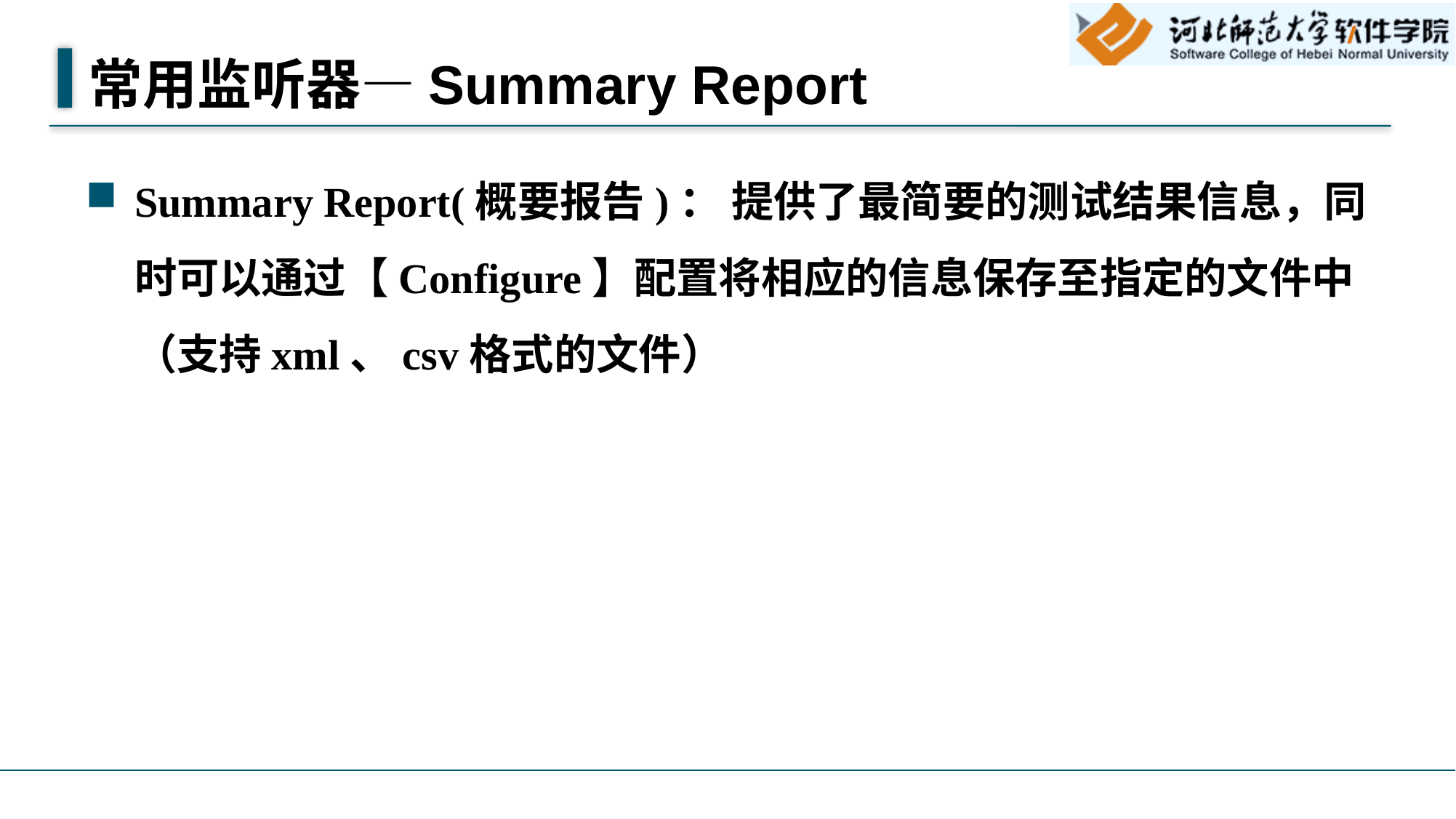

# 常用监听器—Summary Report
Summary Report(概要报告)： 提供了最简要的测试结果信息，同时可以通过【Configure】配置将相应的信息保存至指定的文件中（支持xml、csv格式的文件）